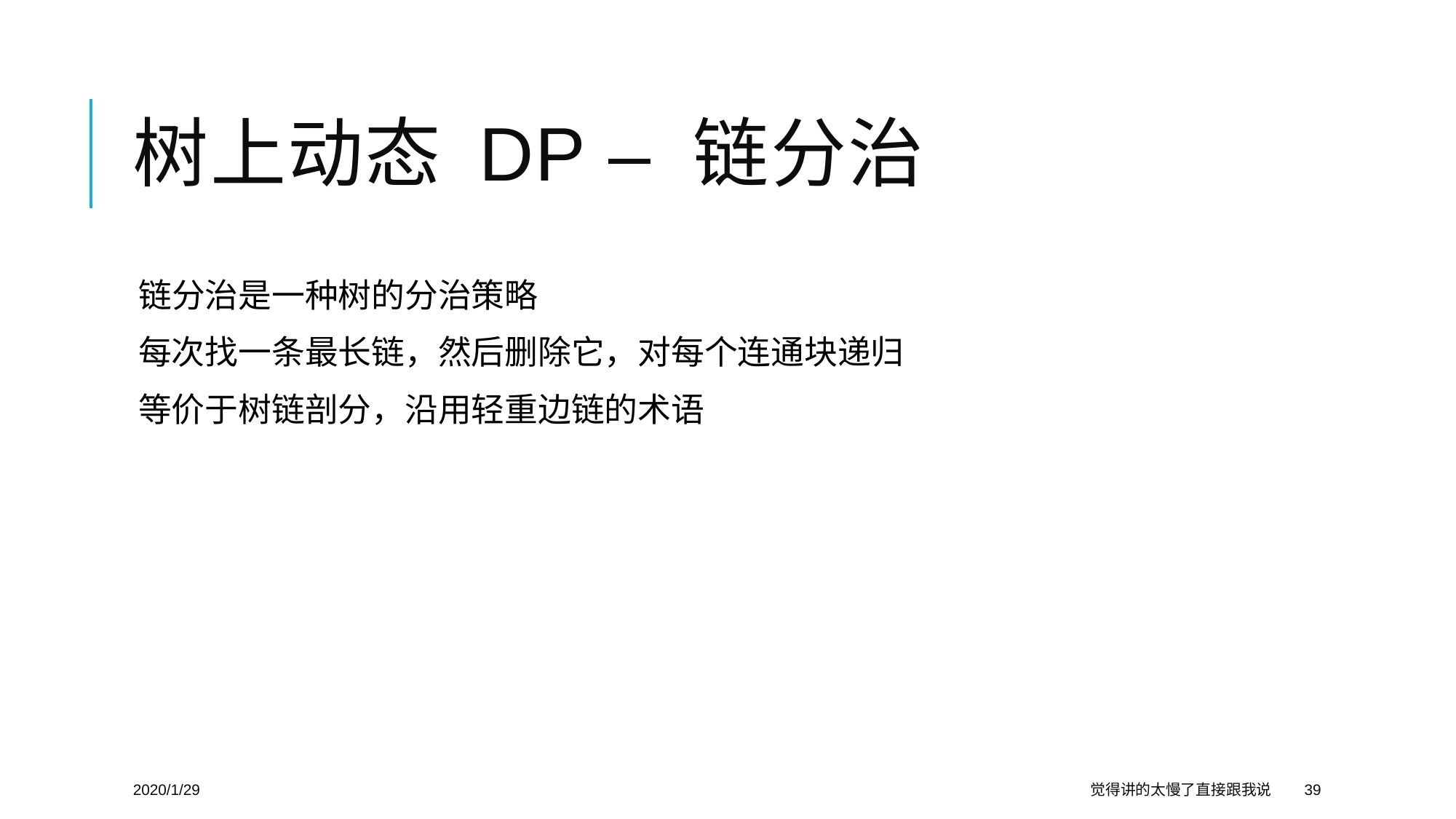

# 树上动态 DP – 链分治
链分治是一种树的分治策略
每次找一条最长链，然后删除它，对每个连通块递归
等价于树链剖分，沿用轻重边链的术语
2020/1/29
觉得讲的太慢了直接跟我说
39